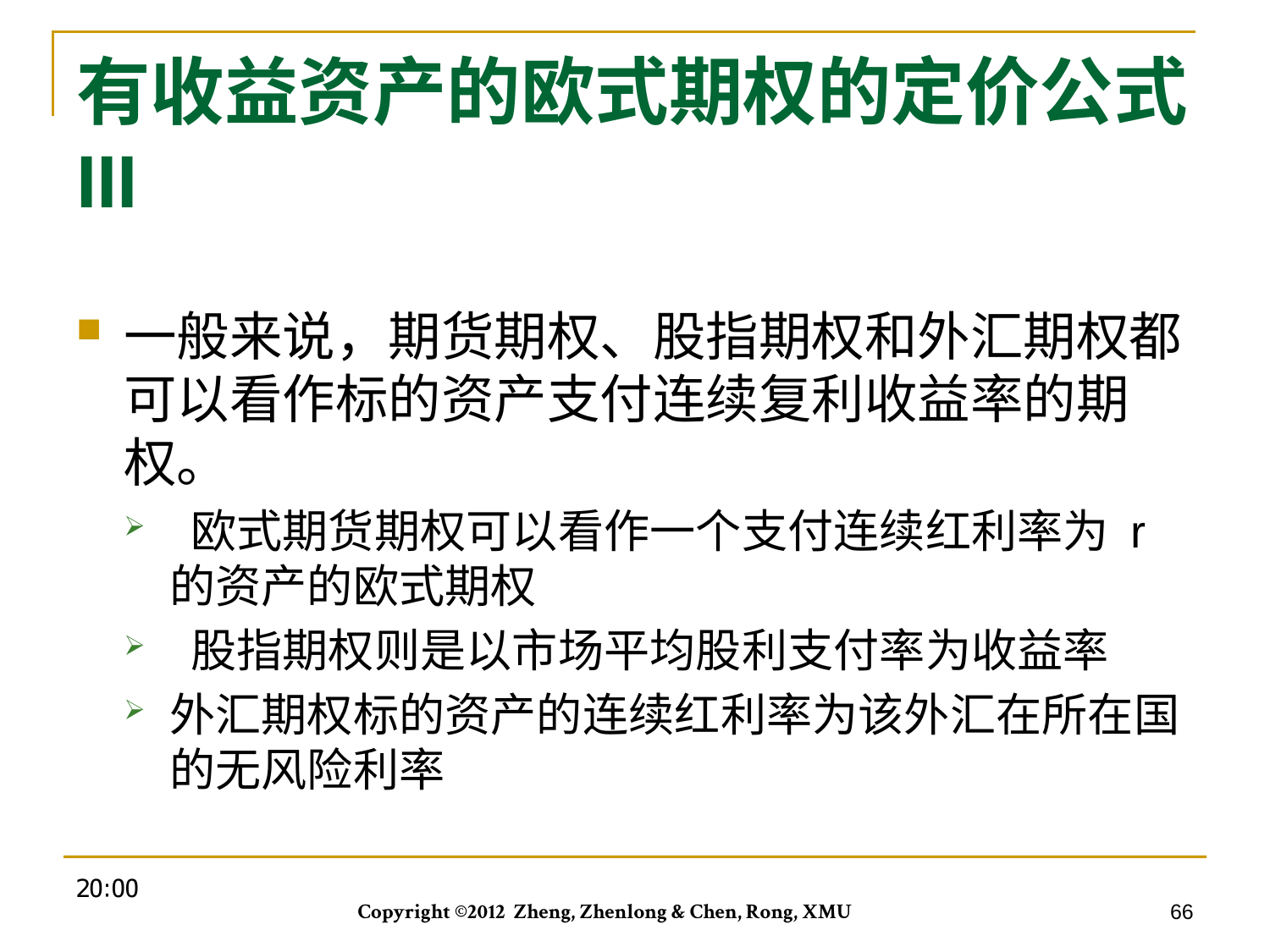

# 有收益资产的欧式期权的定价公式 III

一般来说，期货期权、股指期权和外汇期权都可以看作标的资产支付连续复利收益率的期权。
 欧式期货期权可以看作一个支付连续红利率为 r 的资产的欧式期权
 股指期权则是以市场平均股利支付率为收益率
外汇期权标的资产的连续红利率为该外汇在所在国的无风险利率
20:00
66
Copyright ©2012  Zheng, Zhenlong & Chen, Rong, XMU